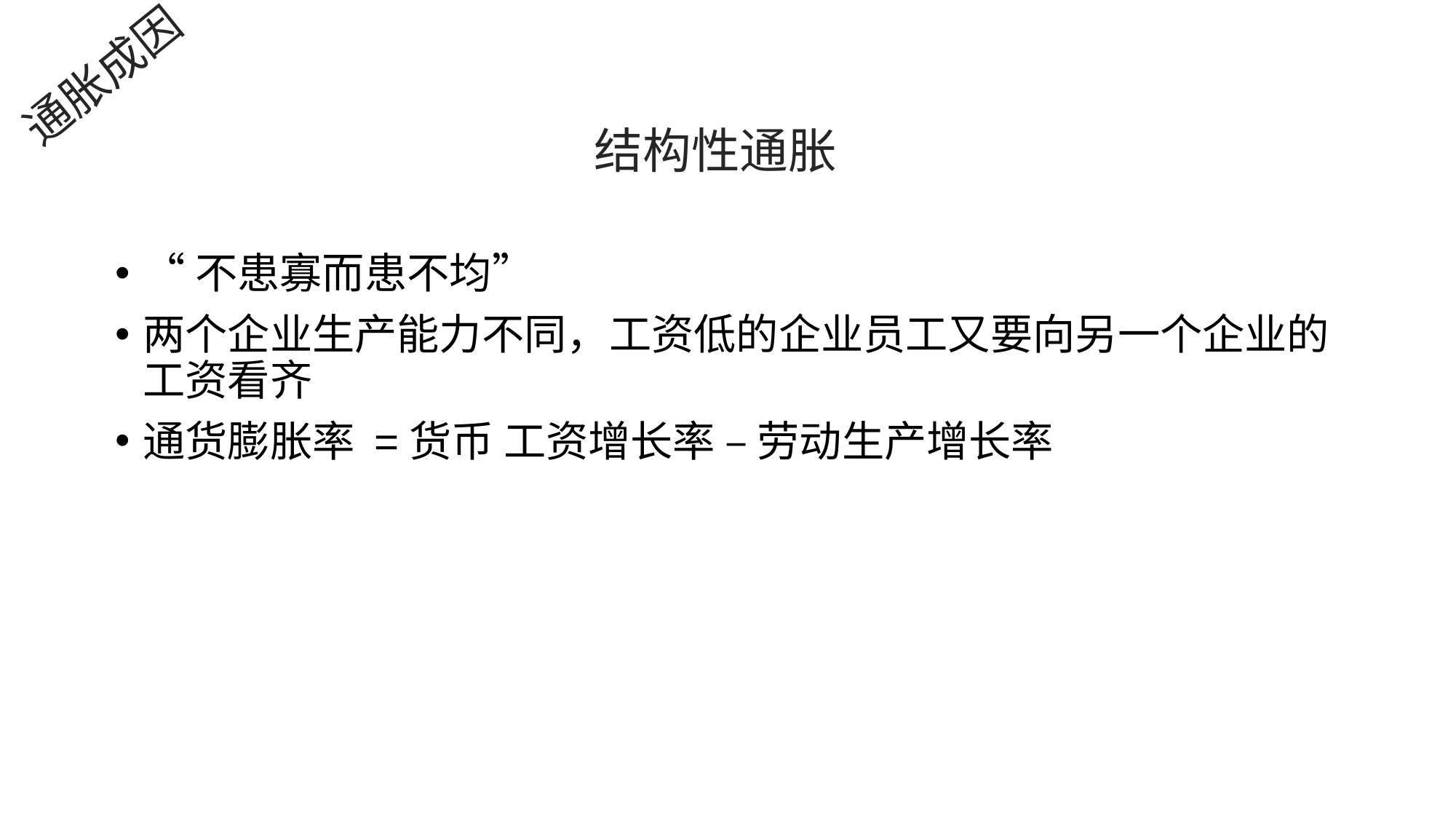

结构性通胀
通胀成因
“不患寡而患不均”
两个企业生产能力不同，工资低的企业员工又要向另一个企业的工资看齐
通货膨胀率 =货币 工资增长率 – 劳动生产增长率